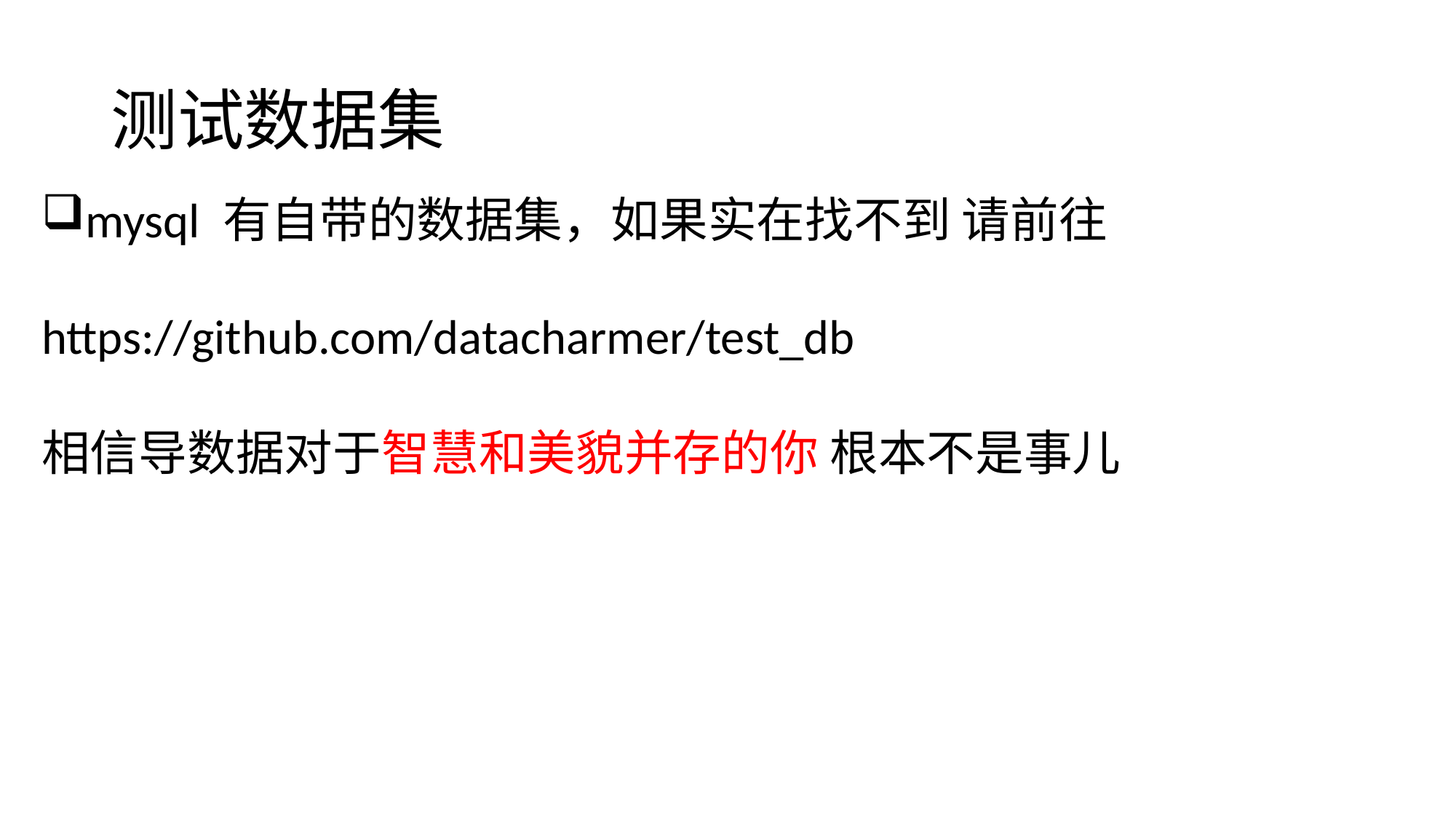

# 测试数据集
mysql 有自带的数据集，如果实在找不到 请前往

https://github.com/datacharmer/test_db

相信导数据对于智慧和美貌并存的你 根本不是事儿